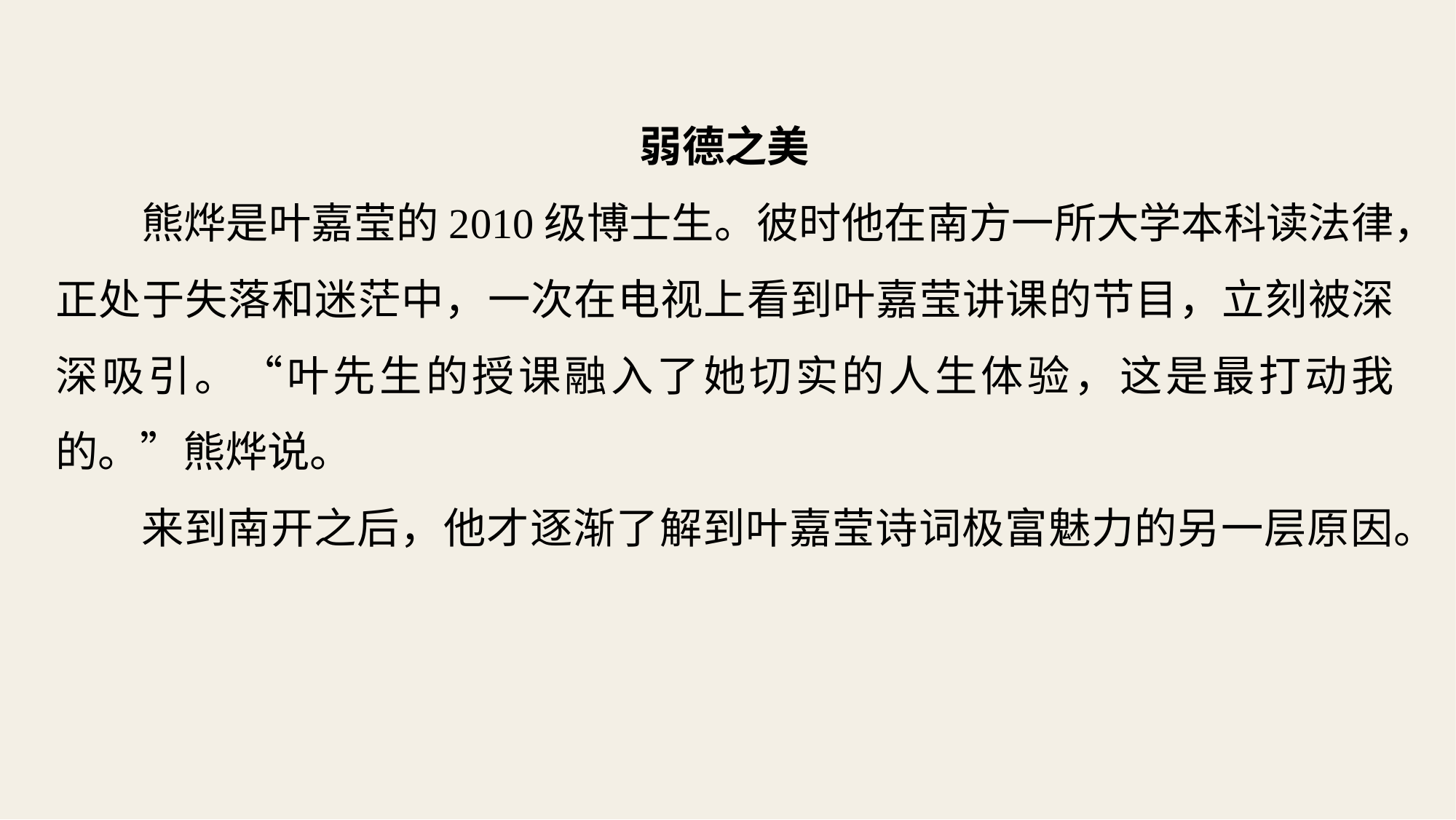

弱德之美
熊烨是叶嘉莹的2010级博士生。彼时他在南方一所大学本科读法律，正处于失落和迷茫中，一次在电视上看到叶嘉莹讲课的节目，立刻被深深吸引。“叶先生的授课融入了她切实的人生体验，这是最打动我的。”熊烨说。
来到南开之后，他才逐渐了解到叶嘉莹诗词极富魅力的另一层原因。